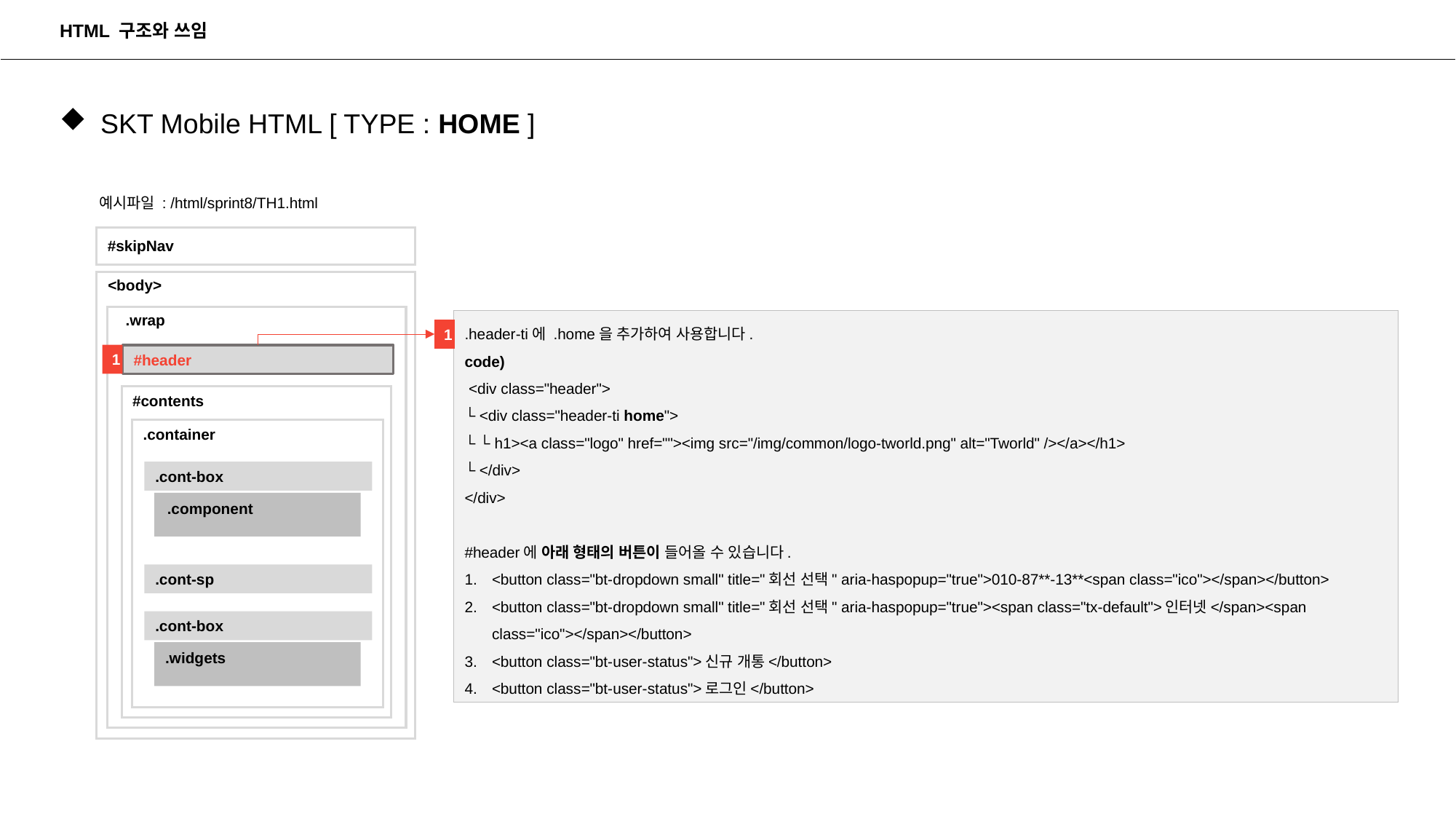

HTML 구조와 쓰임
SKT Mobile HTML [ TYPE : HOME ]
예시파일 : /html/sprint8/TH1.html

#skipNav
<body>

.wrap

.header-ti에 .home을 추가하여 사용합니다.
code)
 <div class="header">
└ <div class="header-ti home">
└ └ h1><a class="logo" href=""><img src="/img/common/logo-tworld.png" alt="Tworld" /></a></h1>
└ </div>
</div>

#header에 아래 형태의 버튼이 들어올 수 있습니다.
<button class="bt-dropdown small" title="회선 선택" aria-haspopup="true">010-87**-13**<span class="ico"></span></button>
<button class="bt-dropdown small" title="회선 선택" aria-haspopup="true"><span class="tx-default">인터넷</span><span class="ico"></span></button>
<button class="bt-user-status">신규 개통</button>
<button class="bt-user-status">로그인</button>
1
1
#header
#contents

.container

.cont-box

.component
.cont-sp
.cont-box

.widgets